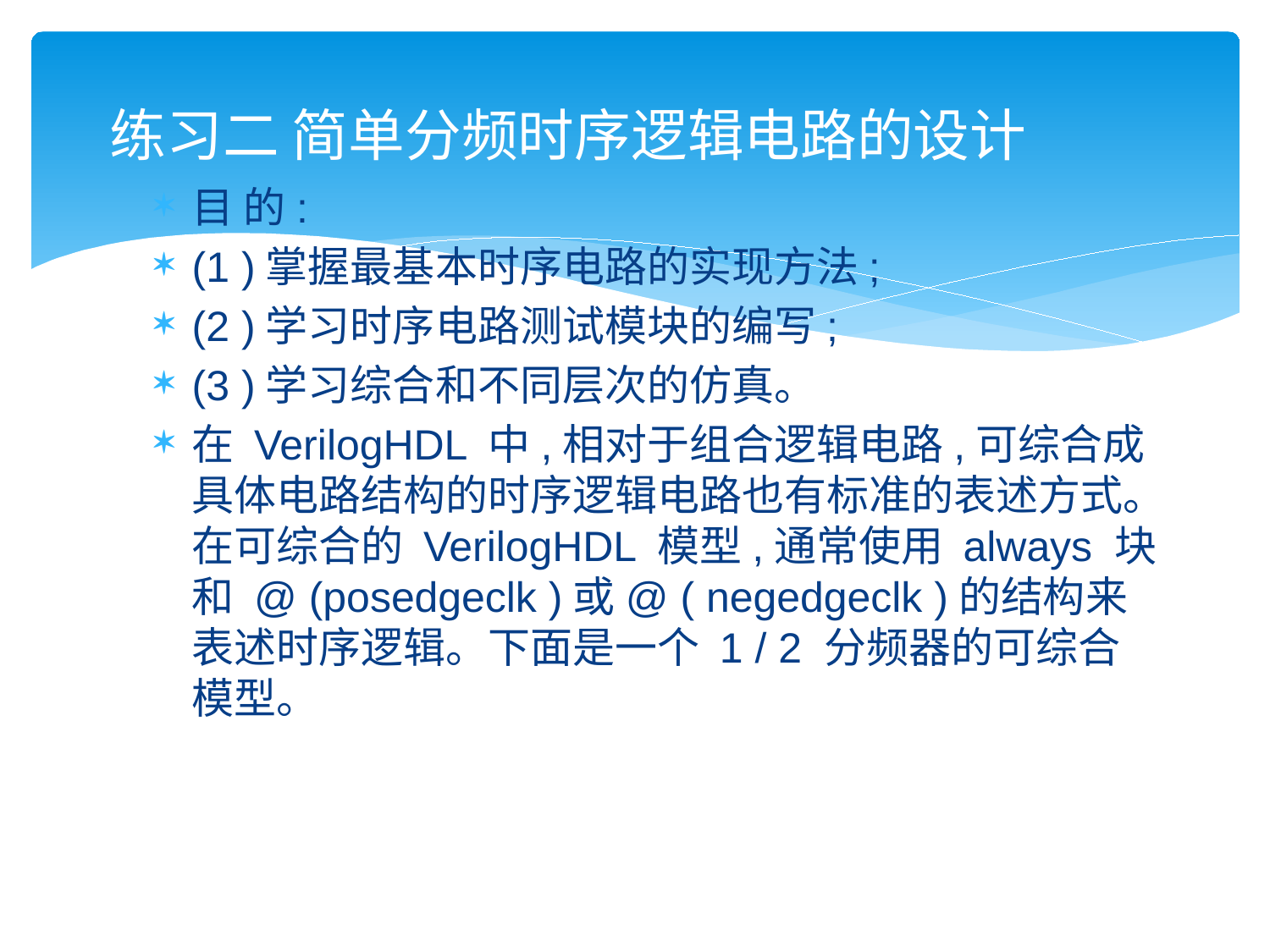

#
练习二 简单分频时序逻辑电路的设计
目 的:
(1 )掌握最基本时序电路的实现方法;
(2 )学习时序电路测试模块的编写;
(3 )学习综合和不同层次的仿真。
在 VerilogHDL 中,相对于组合逻辑电路,可综合成具体电路结构的时序逻辑电路也有标准的表述方式。在可综合的 VerilogHDL 模型,通常使用 always 块和 @ (posedgeclk )或@ ( negedgeclk )的结构来表述时序逻辑。下面是一个 1 / 2 分频器的可综合模型。